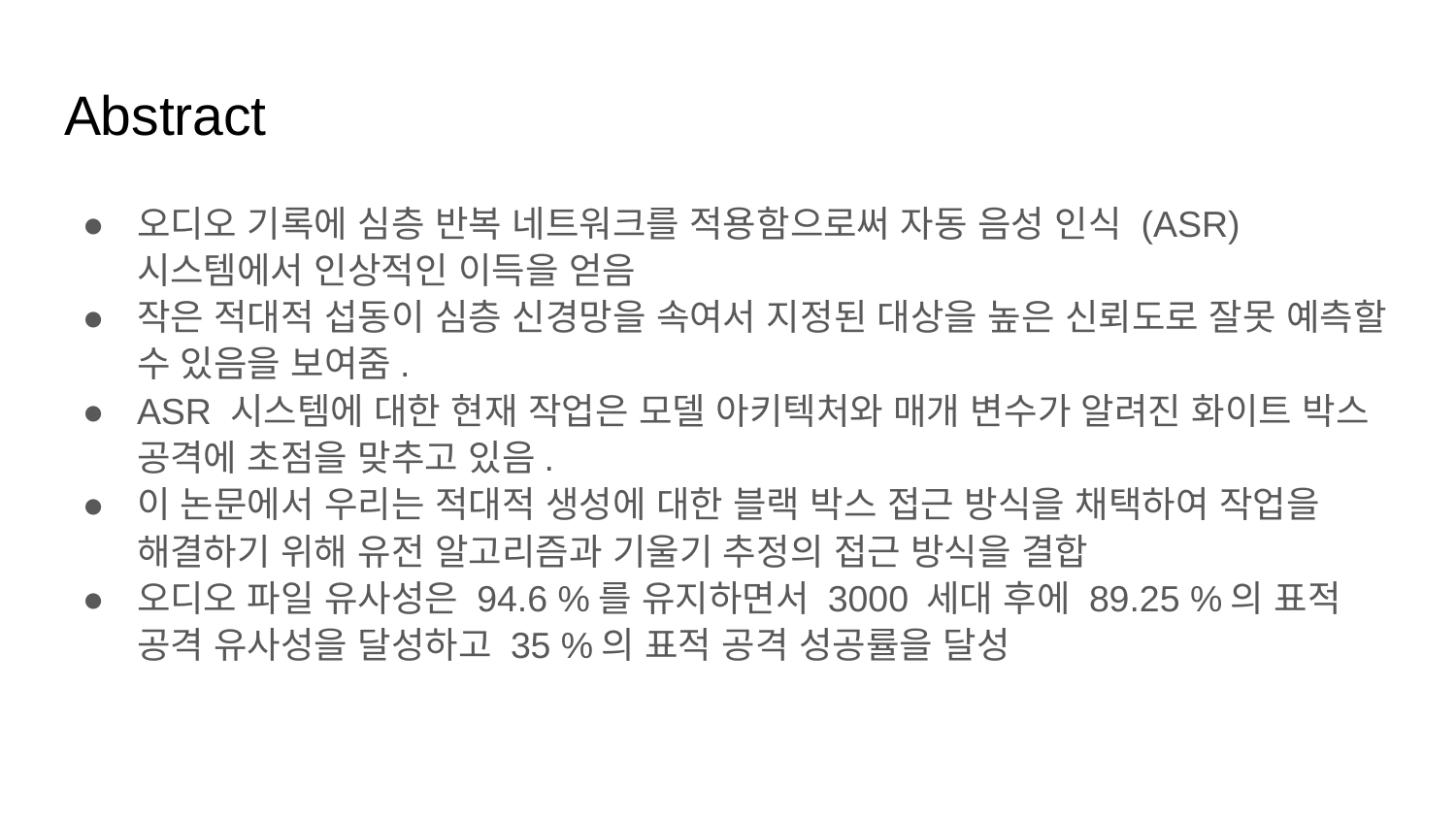

# Abstract
오디오 기록에 심층 반복 네트워크를 적용함으로써 자동 음성 인식 (ASR) 시스템에서 인상적인 이득을 얻음
작은 적대적 섭동이 심층 신경망을 속여서 지정된 대상을 높은 신뢰도로 잘못 예측할 수 있음을 보여줌.
ASR 시스템에 대한 현재 작업은 모델 아키텍처와 매개 변수가 알려진 화이트 박스 공격에 초점을 맞추고 있음.
이 논문에서 우리는 적대적 생성에 대한 블랙 박스 접근 방식을 채택하여 작업을 해결하기 위해 유전 알고리즘과 기울기 추정의 접근 방식을 결합
오디오 파일 유사성은 94.6 %를 유지하면서 3000 세대 후에 89.25 %의 표적 공격 유사성을 달성하고 35 %의 표적 공격 성공률을 달성